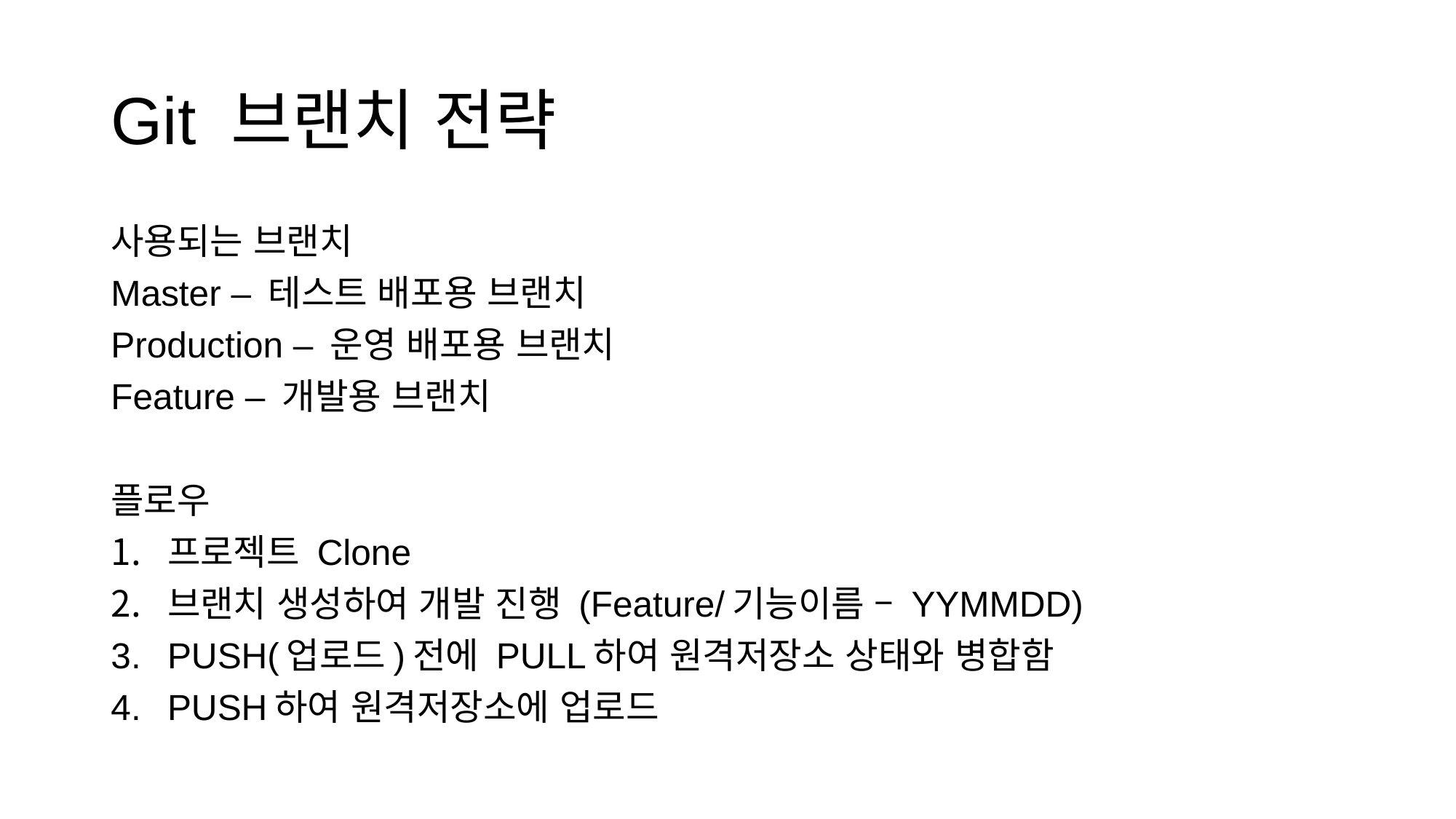

# Git 브랜치 전략
사용되는 브랜치
Master – 테스트 배포용 브랜치
Production – 운영 배포용 브랜치
Feature – 개발용 브랜치

플로우
프로젝트 Clone
브랜치 생성하여 개발 진행 (Feature/기능이름 – YYMMDD)
PUSH(업로드)전에 PULL하여 원격저장소 상태와 병합함
PUSH하여 원격저장소에 업로드